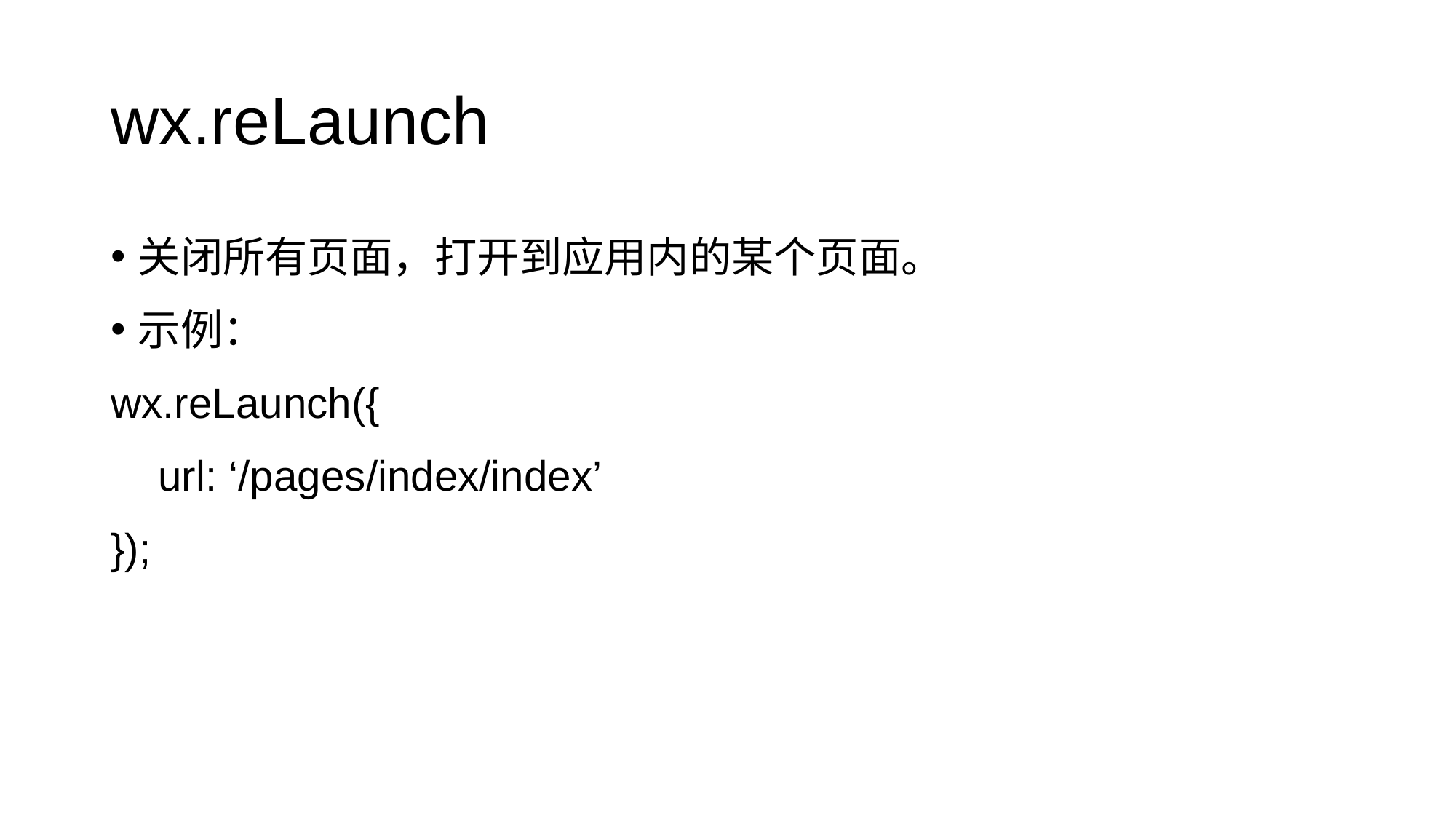

# wx.reLaunch
关闭所有页面，打开到应用内的某个页面。
示例：
wx.reLaunch({
    url: ‘/pages/index/index’
});